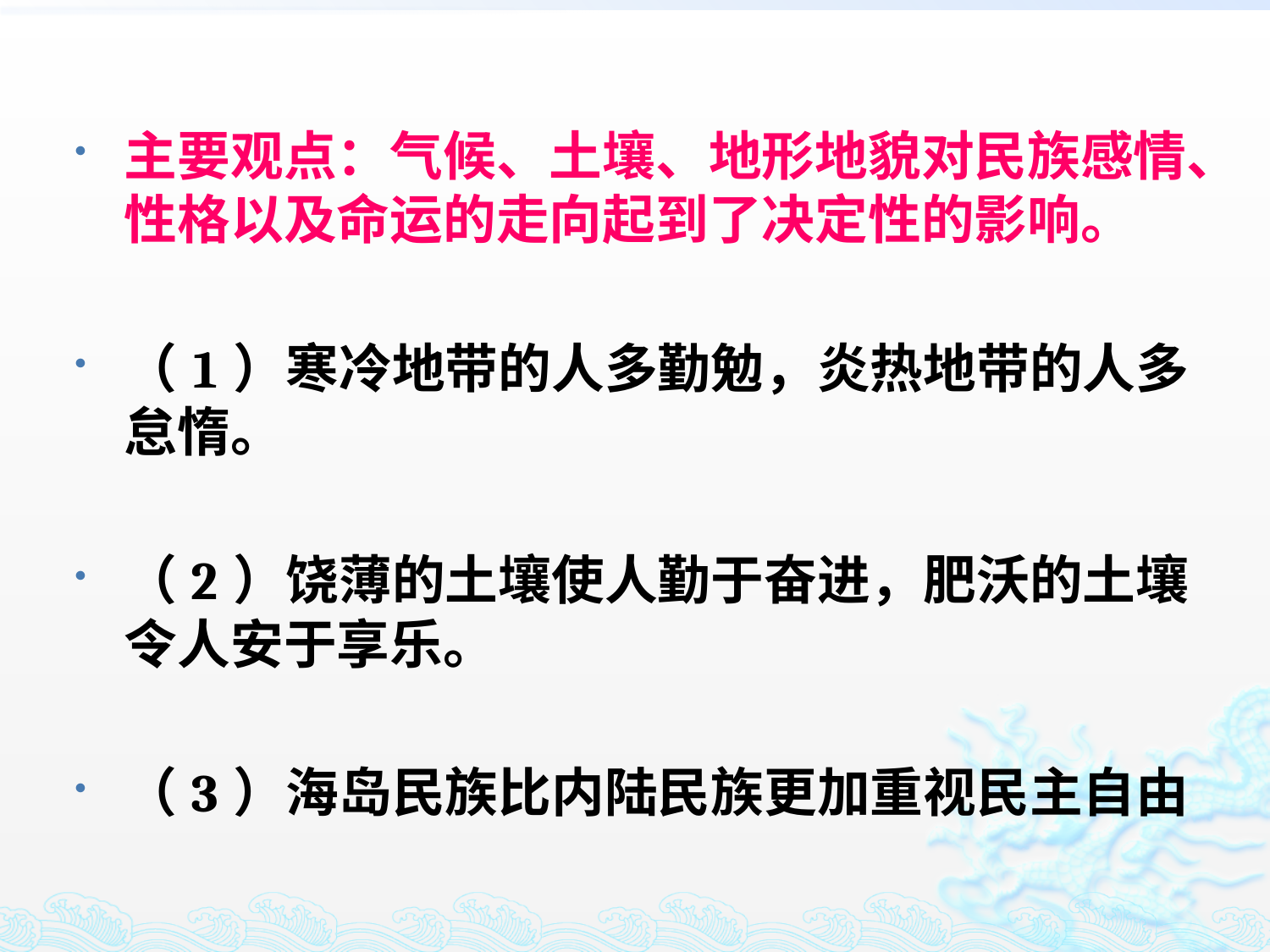

主要观点：气候、土壤、地形地貌对民族感情、性格以及命运的走向起到了决定性的影响。

（1）寒冷地带的人多勤勉，炎热地带的人多怠惰。

（2）饶薄的土壤使人勤于奋进，肥沃的土壤令人安于享乐。

（3）海岛民族比内陆民族更加重视民主自由